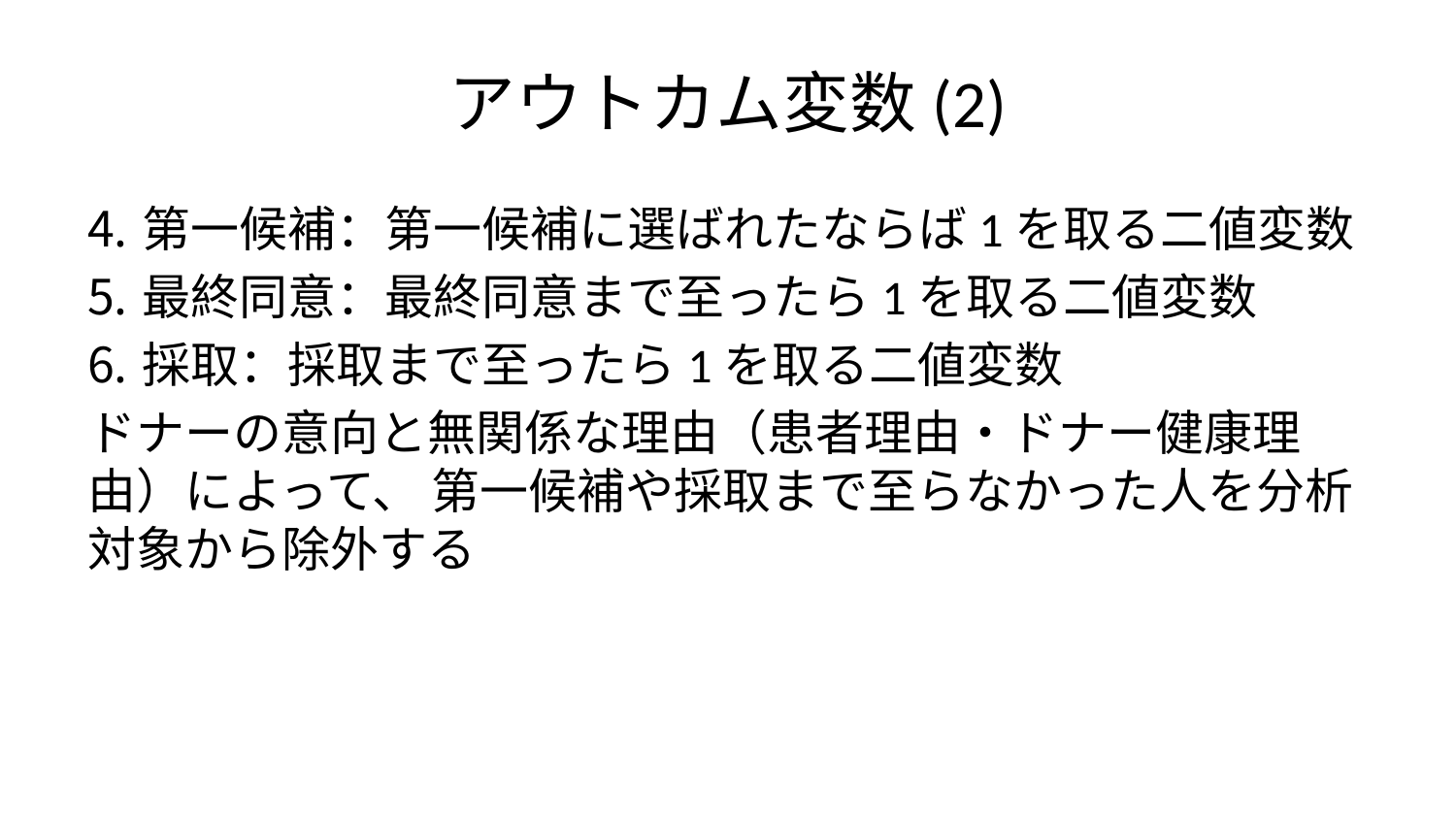

# アウトカム変数(2)
第一候補：第一候補に選ばれたならば1を取る二値変数
最終同意：最終同意まで至ったら1を取る二値変数
採取：採取まで至ったら1を取る二値変数
ドナーの意向と無関係な理由（患者理由・ドナー健康理由）によって、 第一候補や採取まで至らなかった人を分析対象から除外する